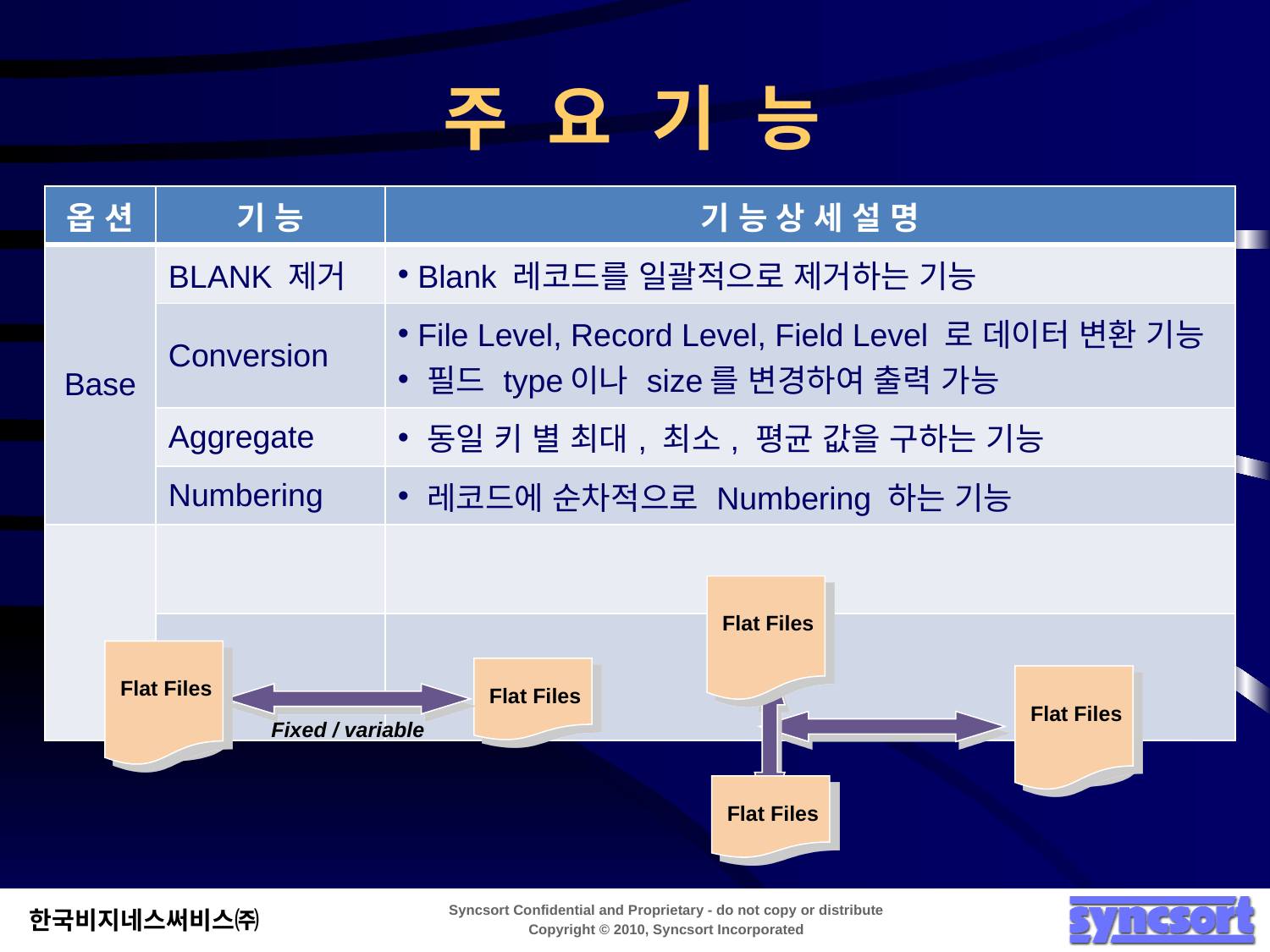

주  요  기  능
| 옵 션 | 기 능 | 기 능 상 세 설 명 |
| --- | --- | --- |
| Base | BLANK 제거 | Blank 레코드를 일괄적으로 제거하는 기능 |
|  | Conversion | File Level, Record Level, Field Level 로 데이터 변환 기능 필드 type이나 size를 변경하여 출력 가능 |
|  | Aggregate | 동일 키 별 최대, 최소, 평균 값을 구하는 기능 |
|  | Numbering | 레코드에 순차적으로 Numbering 하는 기능 |
|  |  |  |
|  |  |  |

Flat Files

Flat Files

RDBMS

Flat Files

RDBMS
Flat Files

Fixed / variable

Flat Files